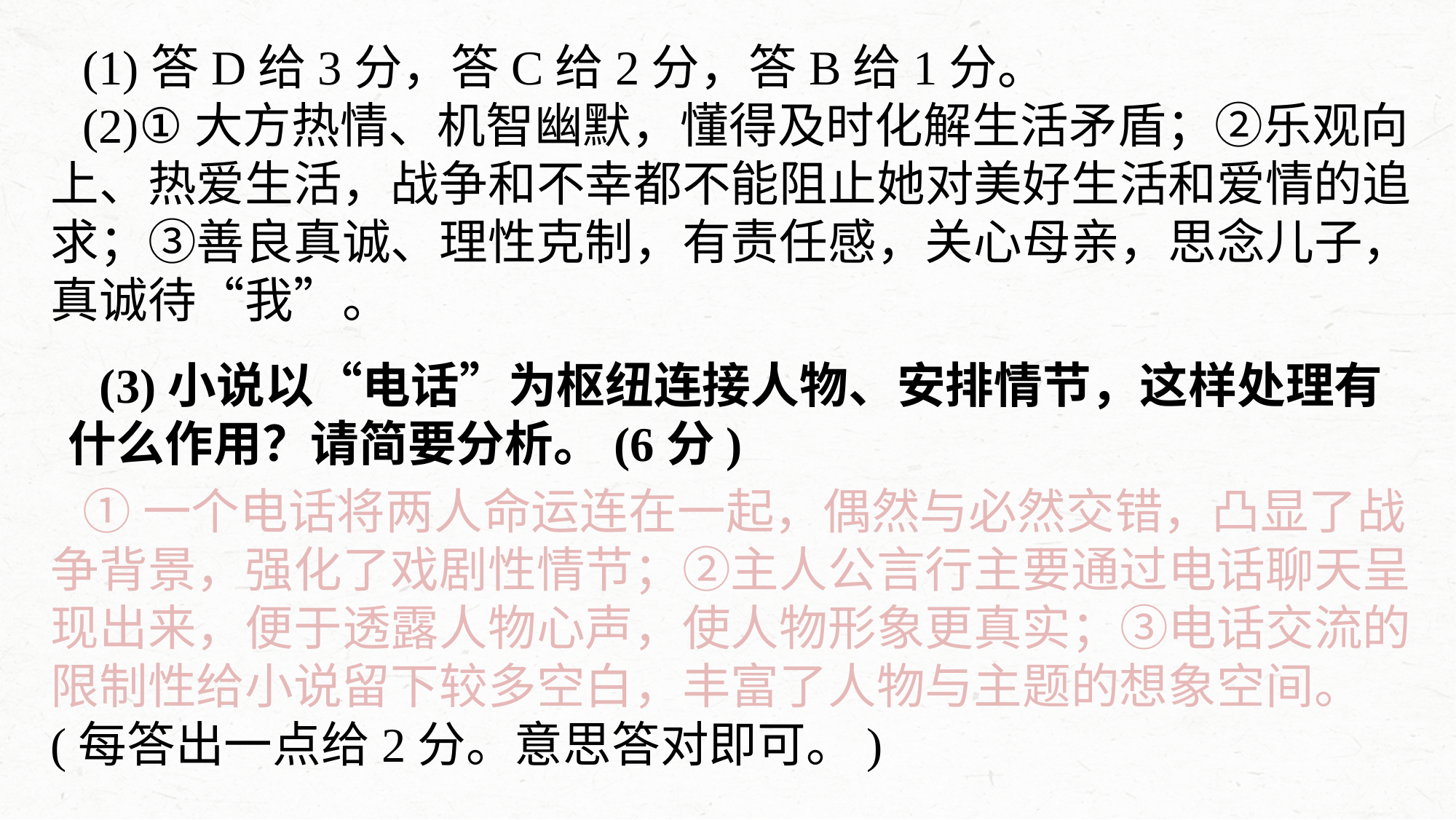

(1)答D给3分，答C给2分，答B给1分。
(2)①大方热情、机智幽默，懂得及时化解生活矛盾；②乐观向上、热爱生活，战争和不幸都不能阻止她对美好生活和爱情的追求；③善良真诚、理性克制，有责任感，关心母亲，思念儿子，真诚待“我”。

①一个电话将两人命运连在一起，偶然与必然交错，凸显了战争背景，强化了戏剧性情节；②主人公言行主要通过电话聊天呈现出来，便于透露人物心声，使人物形象更真实；③电话交流的限制性给小说留下较多空白，丰富了人物与主题的想象空间。(每答出一点给2分。意思答对即可。)

(3)小说以“电话”为枢纽连接人物、安排情节，这样处理有什么作用？请简要分析。(6分)